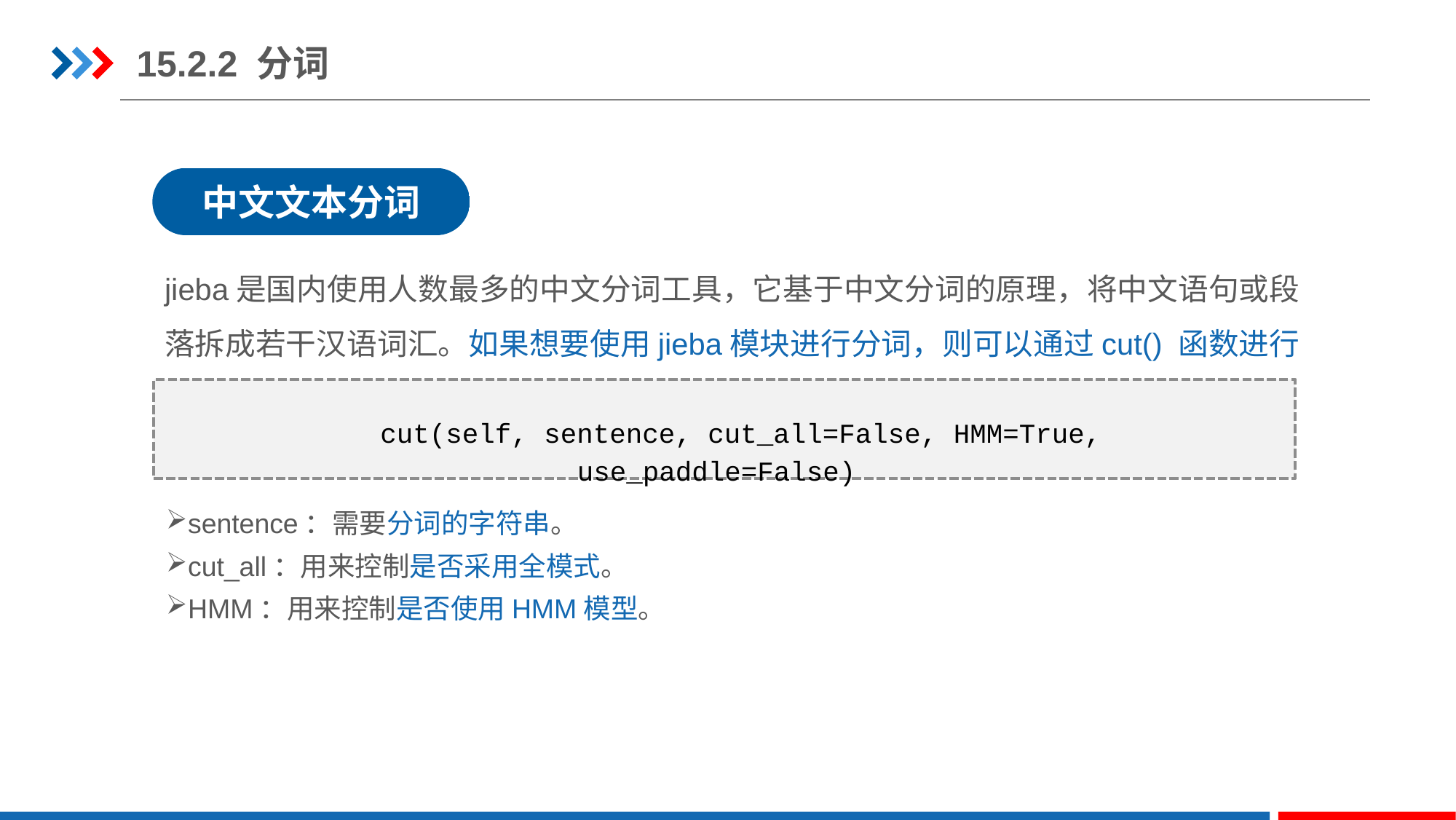

15.2.2 分词
中文文本分词
jieba是国内使用人数最多的中文分词工具，它基于中文分词的原理，将中文语句或段落拆成若干汉语词汇。如果想要使用jieba模块进行分词，则可以通过cut() 函数进行划分。

cut(self, sentence, cut_all=False, HMM=True, use_paddle=False)
sentence：需要分词的字符串。
cut_all：用来控制是否采用全模式。
HMM：用来控制是否使用HMM模型。